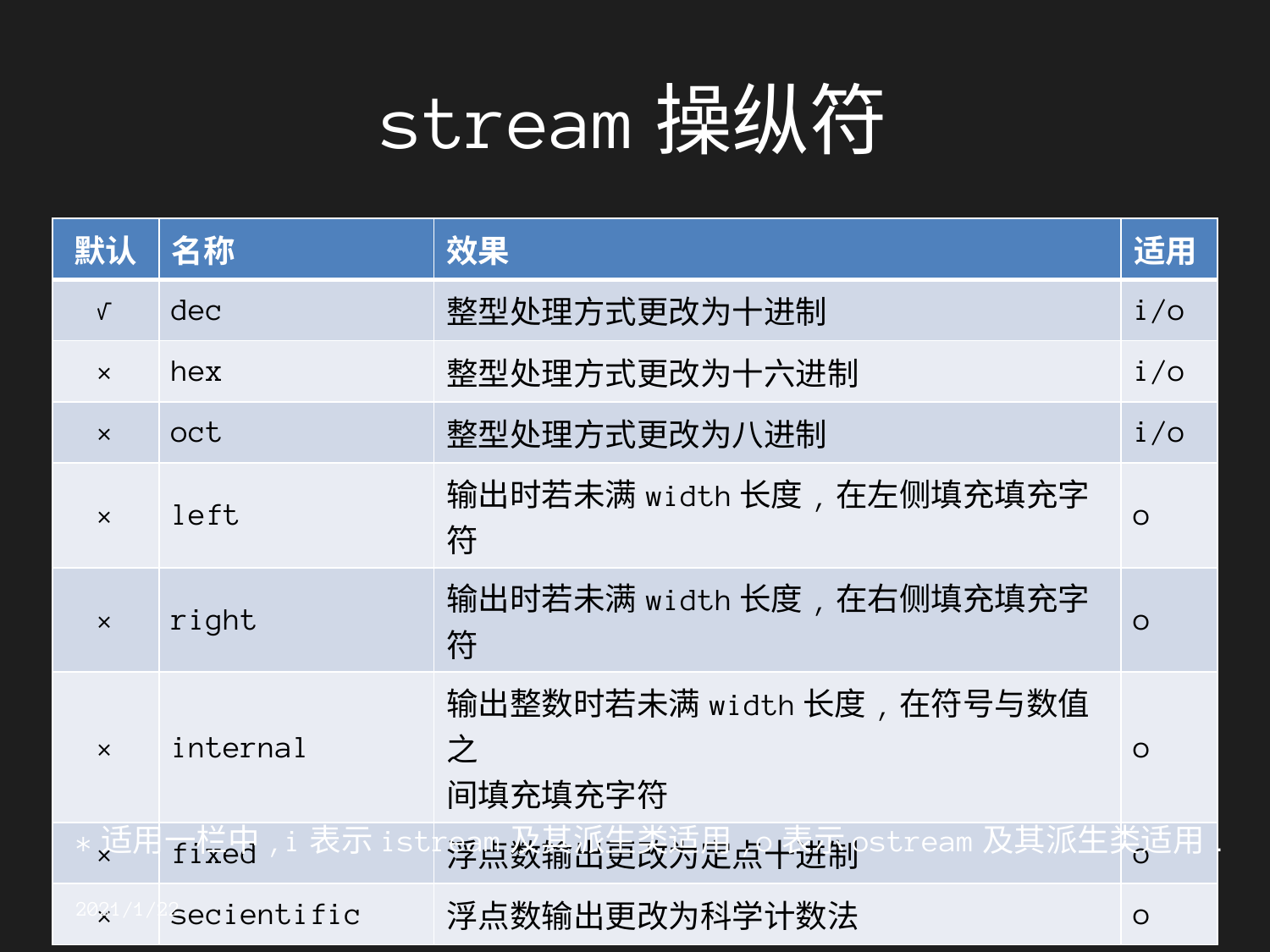

# stream操纵符
| 默认 | 名称 | 效果 | 适用 |
| --- | --- | --- | --- |
| √ | dec | 整型处理方式更改为十进制 | i/o |
| × | hex | 整型处理方式更改为十六进制 | i/o |
| × | oct | 整型处理方式更改为八进制 | i/o |
| × | left | 输出时若未满width长度,在左侧填充填充字符 | o |
| × | right | 输出时若未满width长度,在右侧填充填充字符 | o |
| × | internal | 输出整数时若未满width长度,在符号与数值之 间填充填充字符 | o |
| × | fixed | 浮点数输出更改为定点十进制 | o |
| × | secientific | 浮点数输出更改为科学计数法 | o |
*适用一栏中,i表示istream及其派生类适用,o表示ostream及其派生类适用.
2021/1/22
Chinese_zjc_
47